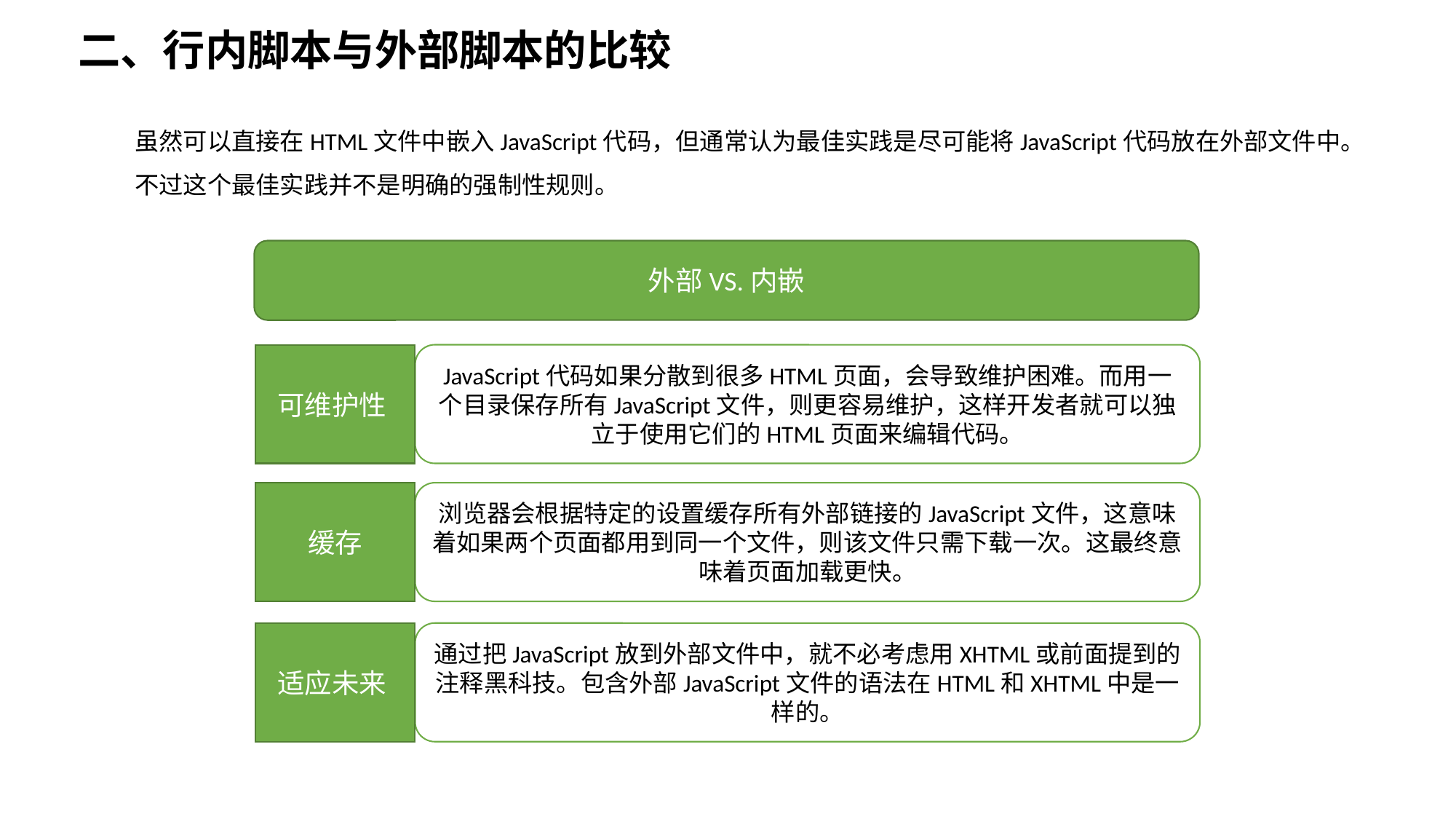

二、行内脚本与外部脚本的比较
虽然可以直接在HTML文件中嵌入JavaScript代码，但通常认为最佳实践是尽可能将JavaScript代码放在外部文件中。不过这个最佳实践并不是明确的强制性规则。
外部VS.内嵌
JavaScript代码如果分散到很多HTML页面，会导致维护困难。而用一个目录保存所有JavaScript文件，则更容易维护，这样开发者就可以独立于使用它们的HTML页面来编辑代码。
可维护性
浏览器会根据特定的设置缓存所有外部链接的JavaScript文件，这意味着如果两个页面都用到同一个文件，则该文件只需下载一次。这最终意味着页面加载更快。
缓存
通过把JavaScript放到外部文件中，就不必考虑用XHTML或前面提到的注释黑科技。包含外部JavaScript文件的语法在HTML和XHTML中是一样的。
适应未来